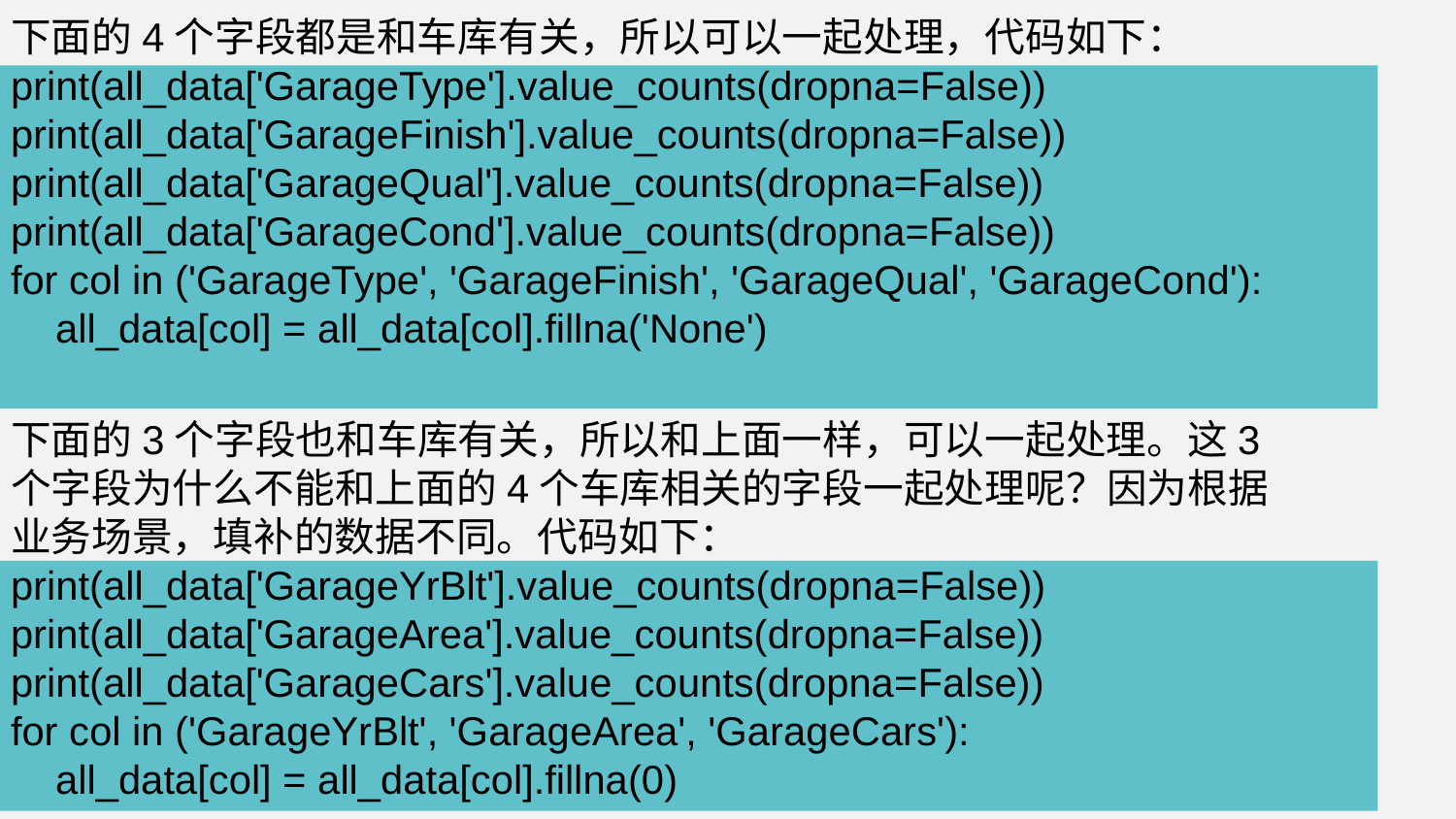

下面的4个字段都是和车库有关，所以可以一起处理，代码如下：
print(all_data['GarageType'].value_counts(dropna=False))
print(all_data['GarageFinish'].value_counts(dropna=False))
print(all_data['GarageQual'].value_counts(dropna=False))
print(all_data['GarageCond'].value_counts(dropna=False))
for col in ('GarageType', 'GarageFinish', 'GarageQual', 'GarageCond'):
    all_data[col] = all_data[col].fillna('None')

下面的3个字段也和车库有关，所以和上面一样，可以一起处理。这3个字段为什么不能和上面的4个车库相关的字段一起处理呢？因为根据业务场景，填补的数据不同。代码如下：
print(all_data['GarageYrBlt'].value_counts(dropna=False))
print(all_data['GarageArea'].value_counts(dropna=False))
print(all_data['GarageCars'].value_counts(dropna=False))
for col in ('GarageYrBlt', 'GarageArea', 'GarageCars'):
    all_data[col] = all_data[col].fillna(0)